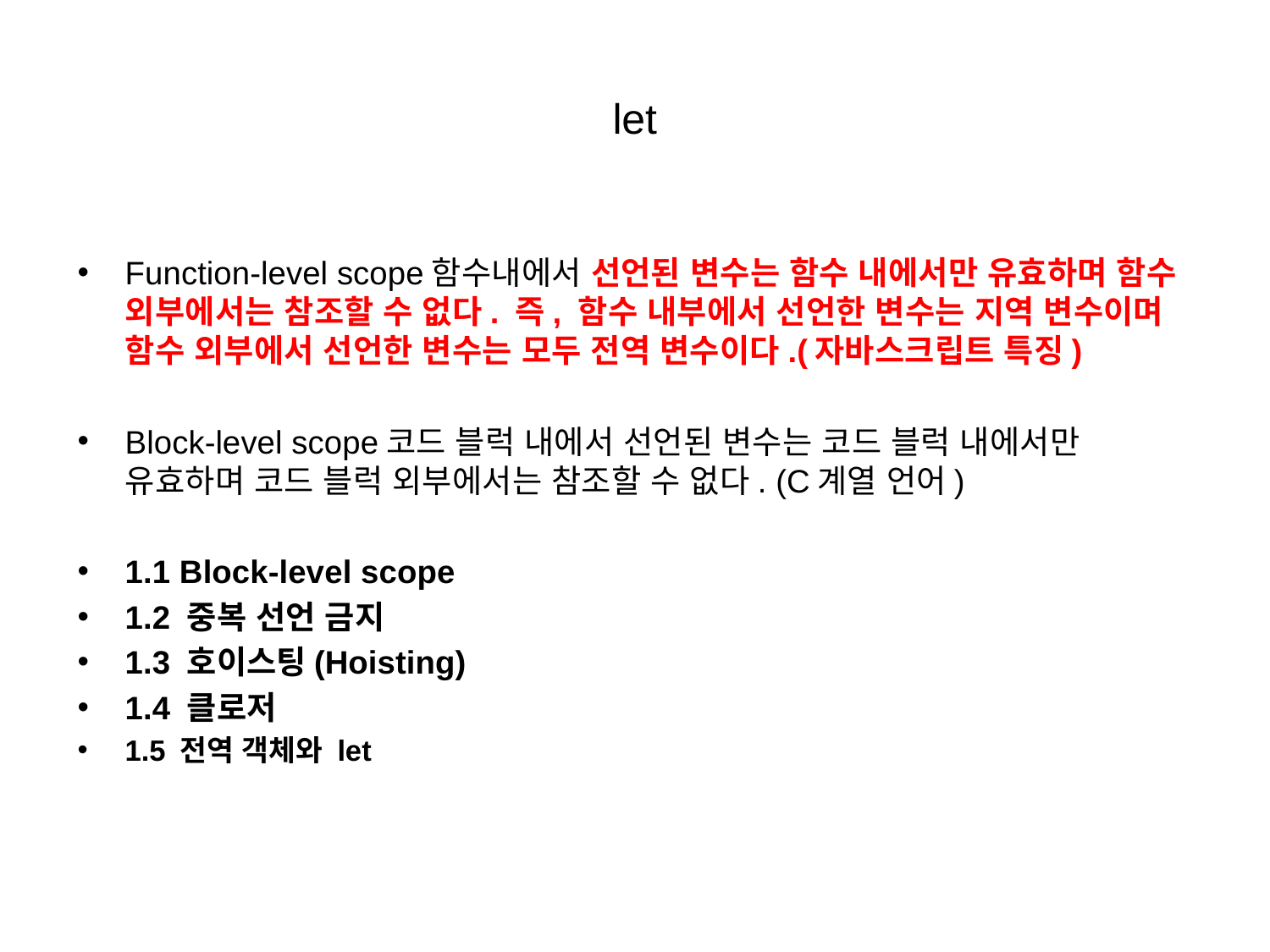

# let
Function-level scope함수내에서 선언된 변수는 함수 내에서만 유효하며 함수 외부에서는 참조할 수 없다. 즉, 함수 내부에서 선언한 변수는 지역 변수이며 함수 외부에서 선언한 변수는 모두 전역 변수이다.(자바스크립트 특징)

Block-level scope코드 블럭 내에서 선언된 변수는 코드 블럭 내에서만 유효하며 코드 블럭 외부에서는 참조할 수 없다. (C계열 언어)

1.1 Block-level scope
1.2 중복 선언 금지
1.3 호이스팅(Hoisting)
1.4 클로저
1.5 전역 객체와 let